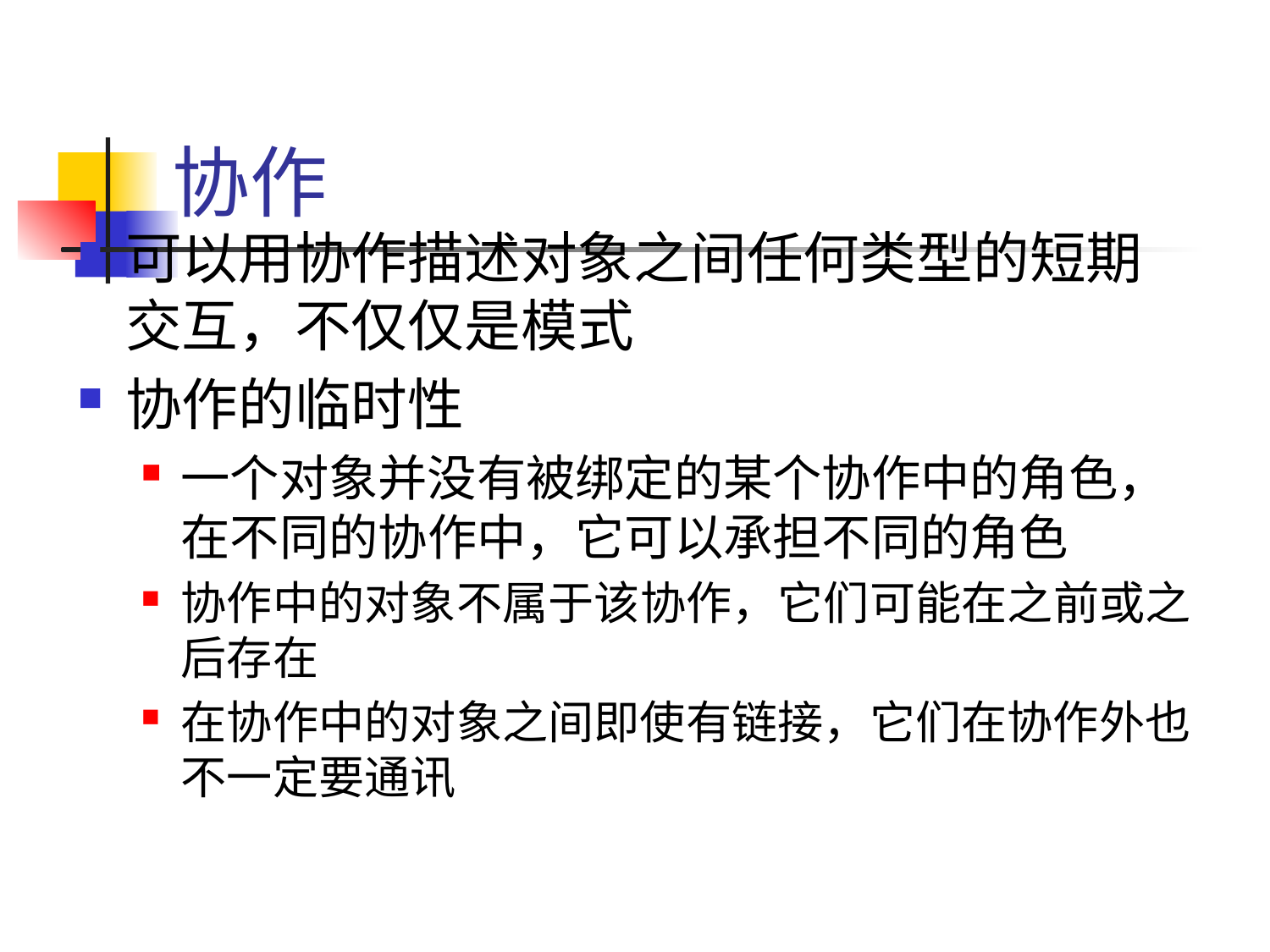

# 协作
可以用协作描述对象之间任何类型的短期交互，不仅仅是模式
协作的临时性
一个对象并没有被绑定的某个协作中的角色，在不同的协作中，它可以承担不同的角色
协作中的对象不属于该协作，它们可能在之前或之后存在
在协作中的对象之间即使有链接，它们在协作外也不一定要通讯